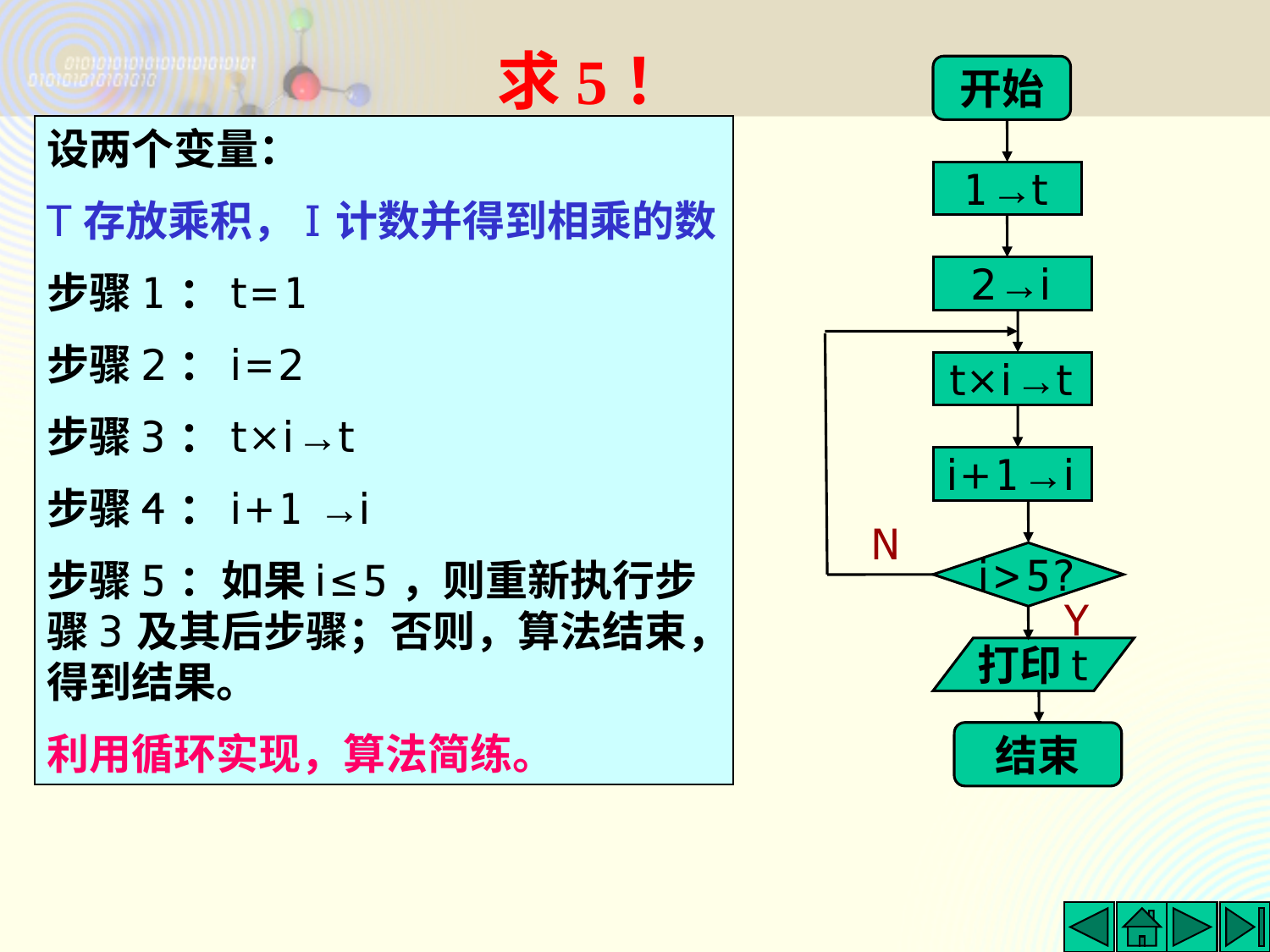

# 求5！
开始

1→t

2→i

t×i→t

i+1→i

N
i>5?

Y

打印t

结束
设两个变量：
T存放乘积，I计数并得到相乘的数
步骤1：t=1
步骤2：i=2
步骤3：t×i→t
步骤4：i+1 →i
步骤5：如果i≤5，则重新执行步骤3及其后步骤；否则，算法结束，得到结果。
利用循环实现，算法简练。